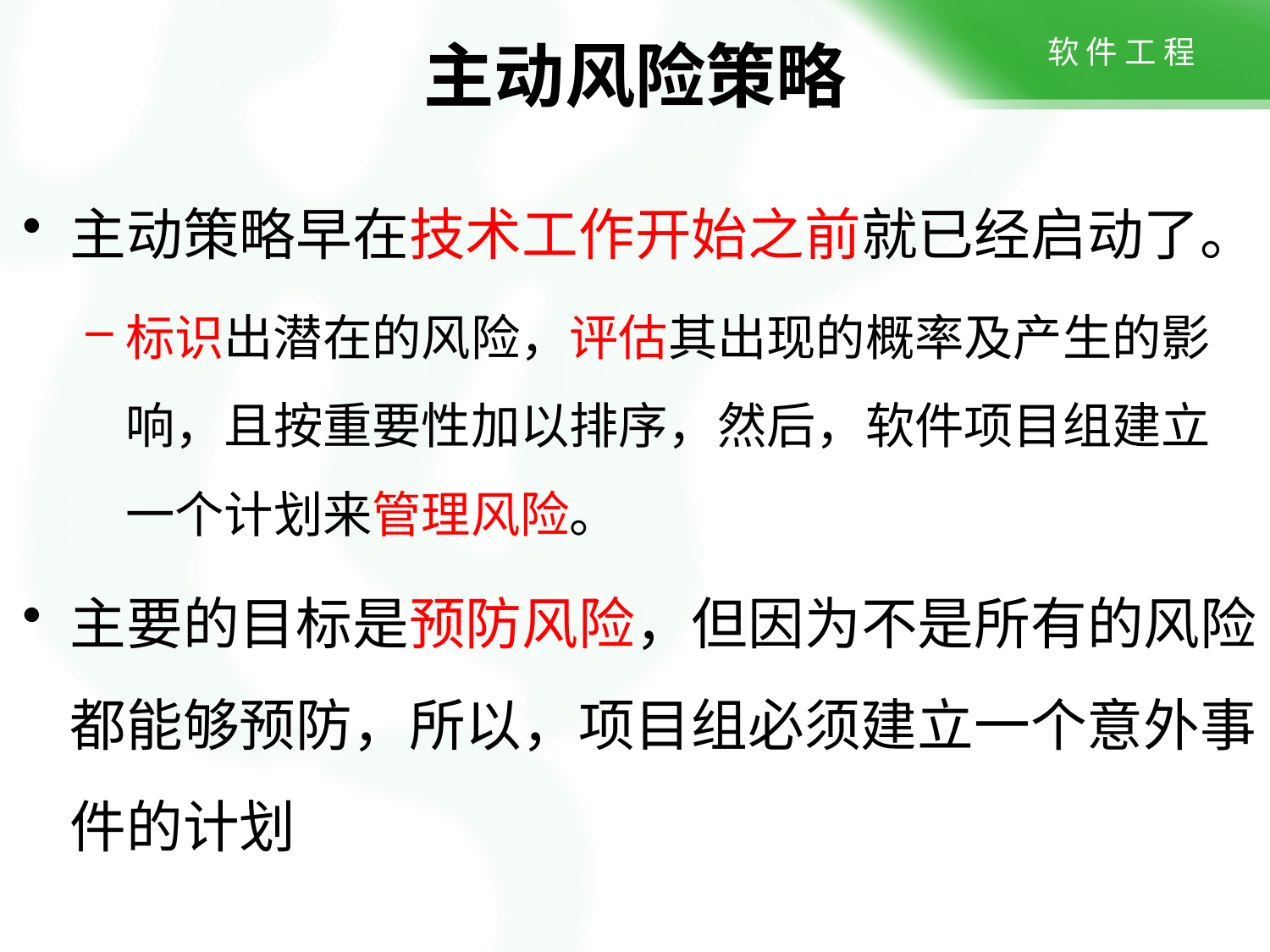

# 主动风险策略
主动策略早在技术工作开始之前就已经启动了。
标识出潜在的风险，评估其出现的概率及产生的影响，且按重要性加以排序，然后，软件项目组建立一个计划来管理风险。
主要的目标是预防风险，但因为不是所有的风险都能够预防，所以，项目组必须建立一个意外事件的计划